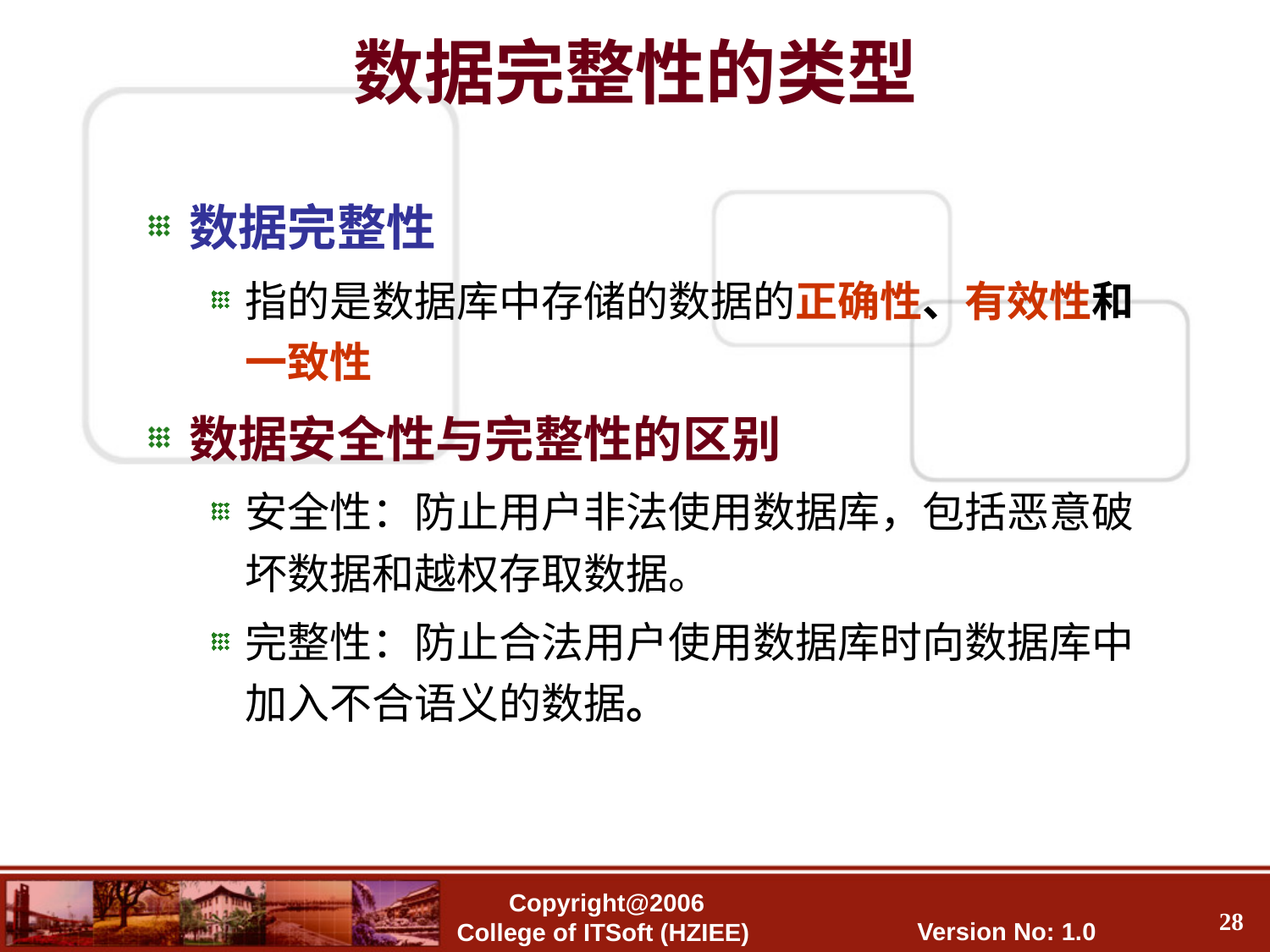

数据完整性的类型
数据完整性
指的是数据库中存储的数据的正确性、有效性和一致性
数据安全性与完整性的区别
安全性：防止用户非法使用数据库，包括恶意破坏数据和越权存取数据。
完整性：防止合法用户使用数据库时向数据库中加入不合语义的数据。